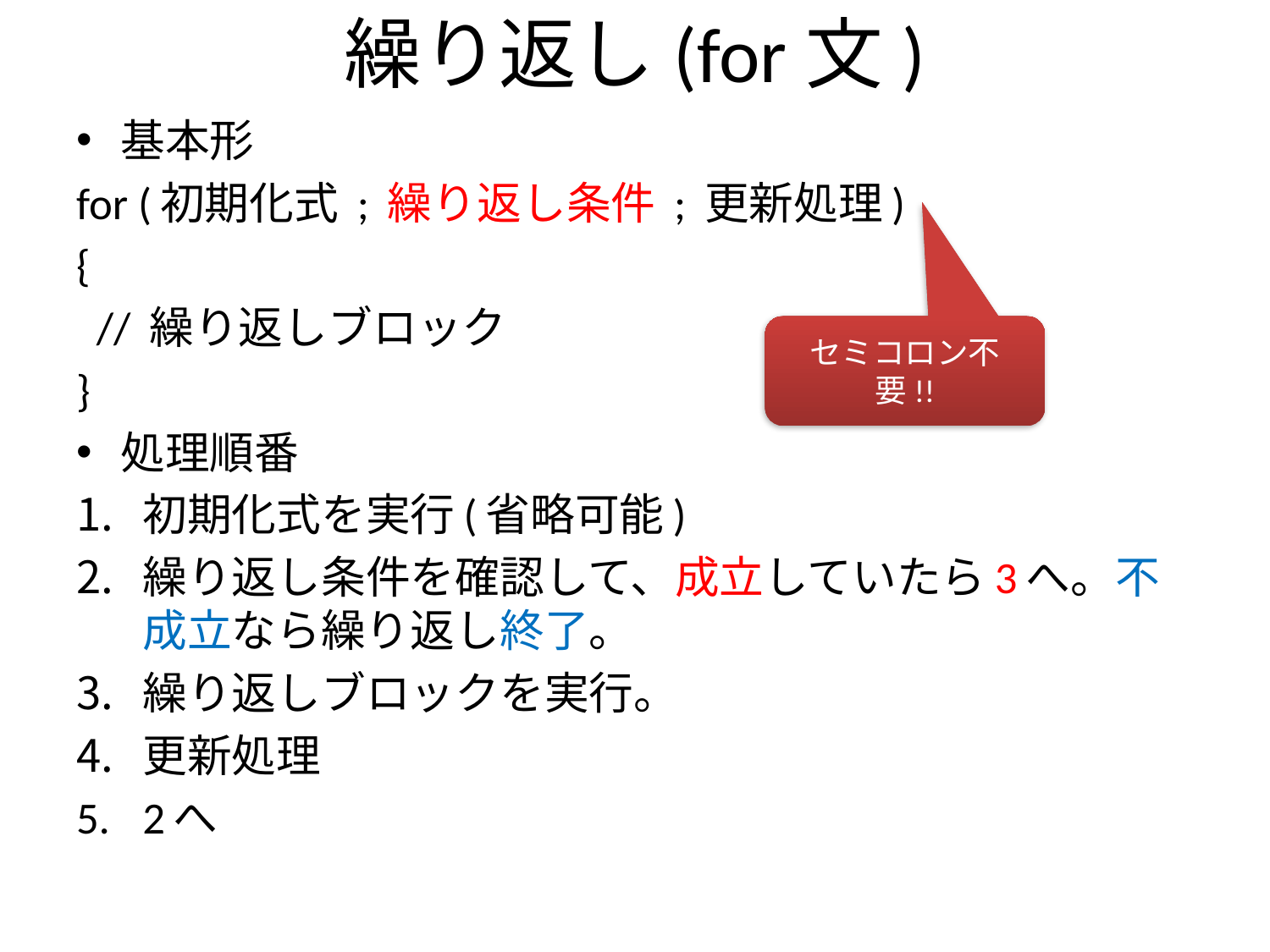

# 繰り返し(for文)
基本形
for (初期化式 ; 繰り返し条件 ; 更新処理)
{
  // 繰り返しブロック
}
処理順番
初期化式を実行(省略可能)
繰り返し条件を確認して、成立していたら3へ。不成立なら繰り返し終了。
繰り返しブロックを実行。
更新処理
2へ

セミコロン不要!!